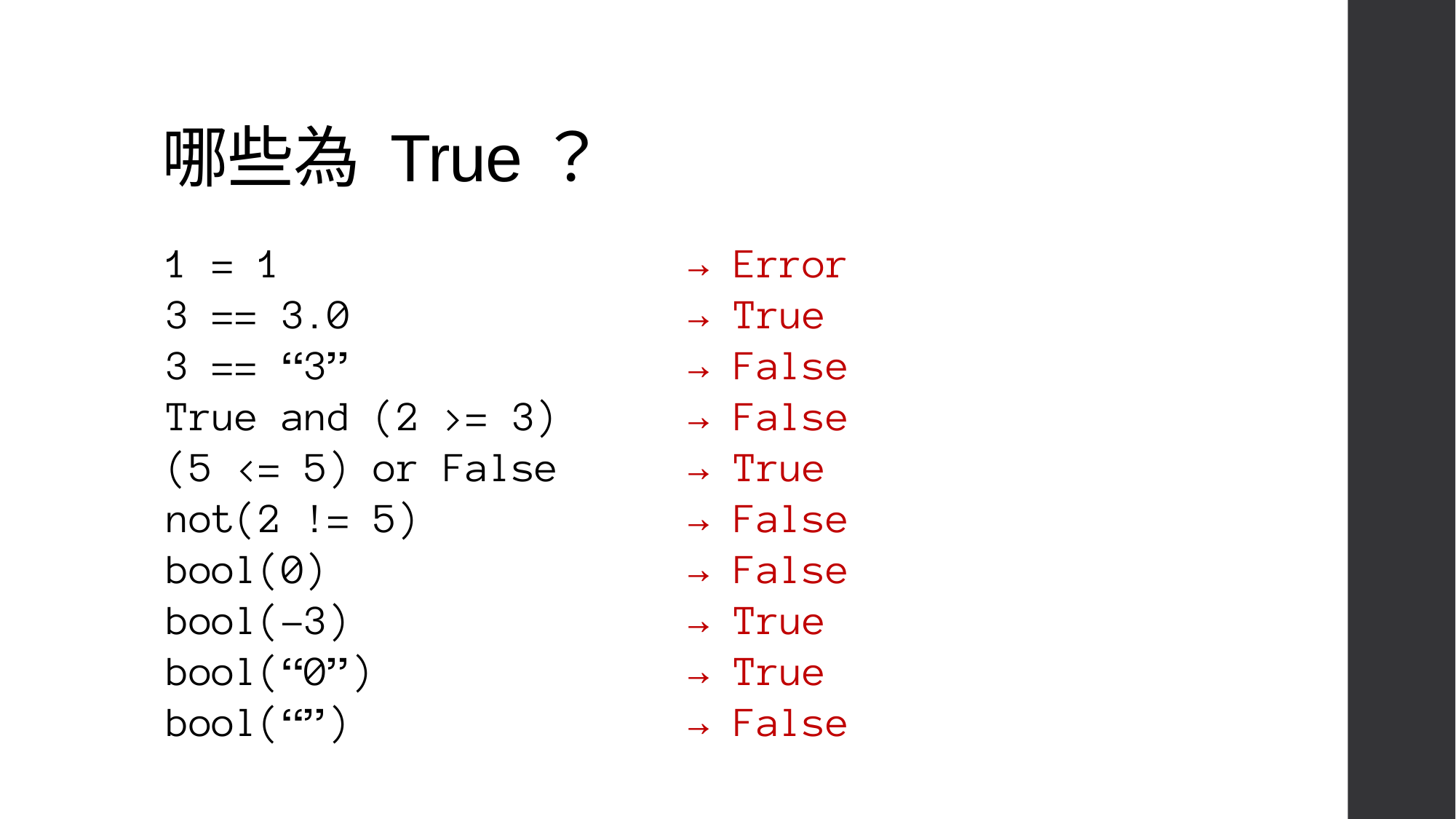

# 哪些為 True？
1 = 1
3 == 3.0
3 == “3”
True and (2 >= 3)
(5 <= 5) or False
not(2 != 5)
bool(0)
bool(-3)
bool(“0”)
bool(“”)
→ Error
→ True
→ False
→ False
→ True
→ False
→ False
→ True
→ True
→ False